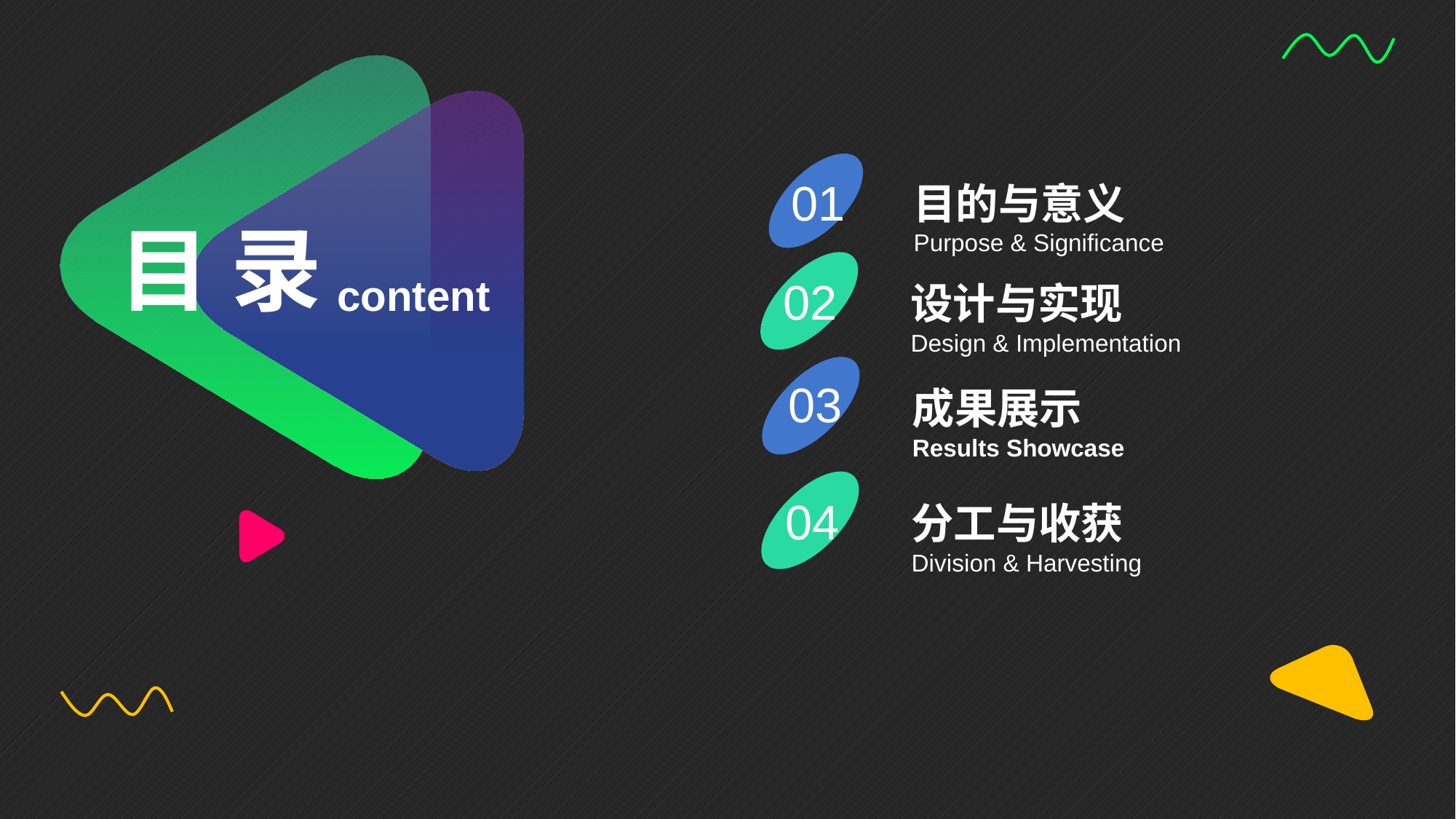

目 录
content
01

目的与意义
Purpose & Significance
02

设计与实现
Design & Implementation
03

成果展示
Results Showcase
04

分工与收获
Division & Harvesting